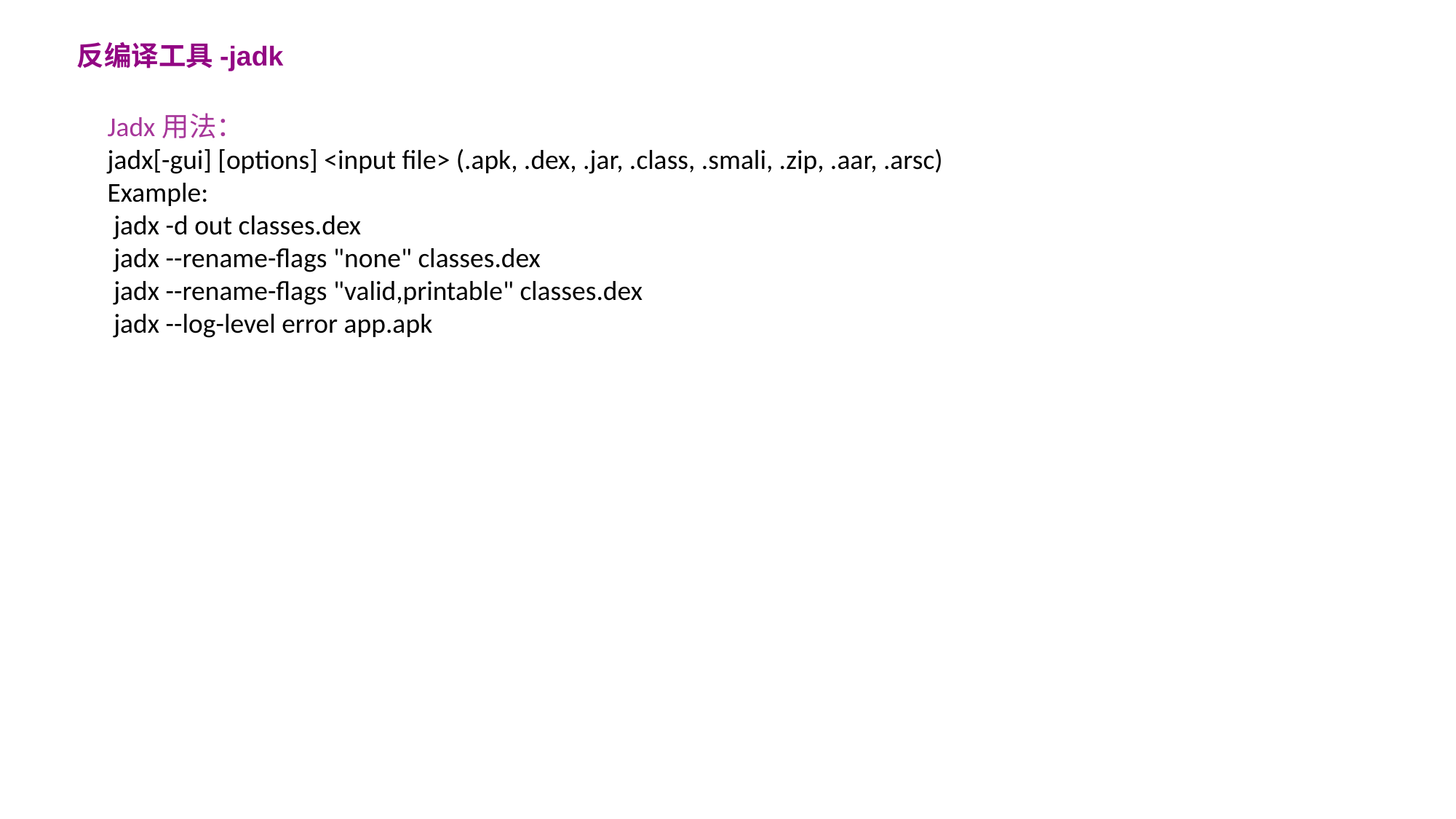

反编译工具-jadk
Jadx用法：
jadx[-gui] [options] <input file> (.apk, .dex, .jar, .class, .smali, .zip, .aar, .arsc)
Example:
 jadx -d out classes.dex
 jadx --rename-flags "none" classes.dex
 jadx --rename-flags "valid,printable" classes.dex
 jadx --log-level error app.apk